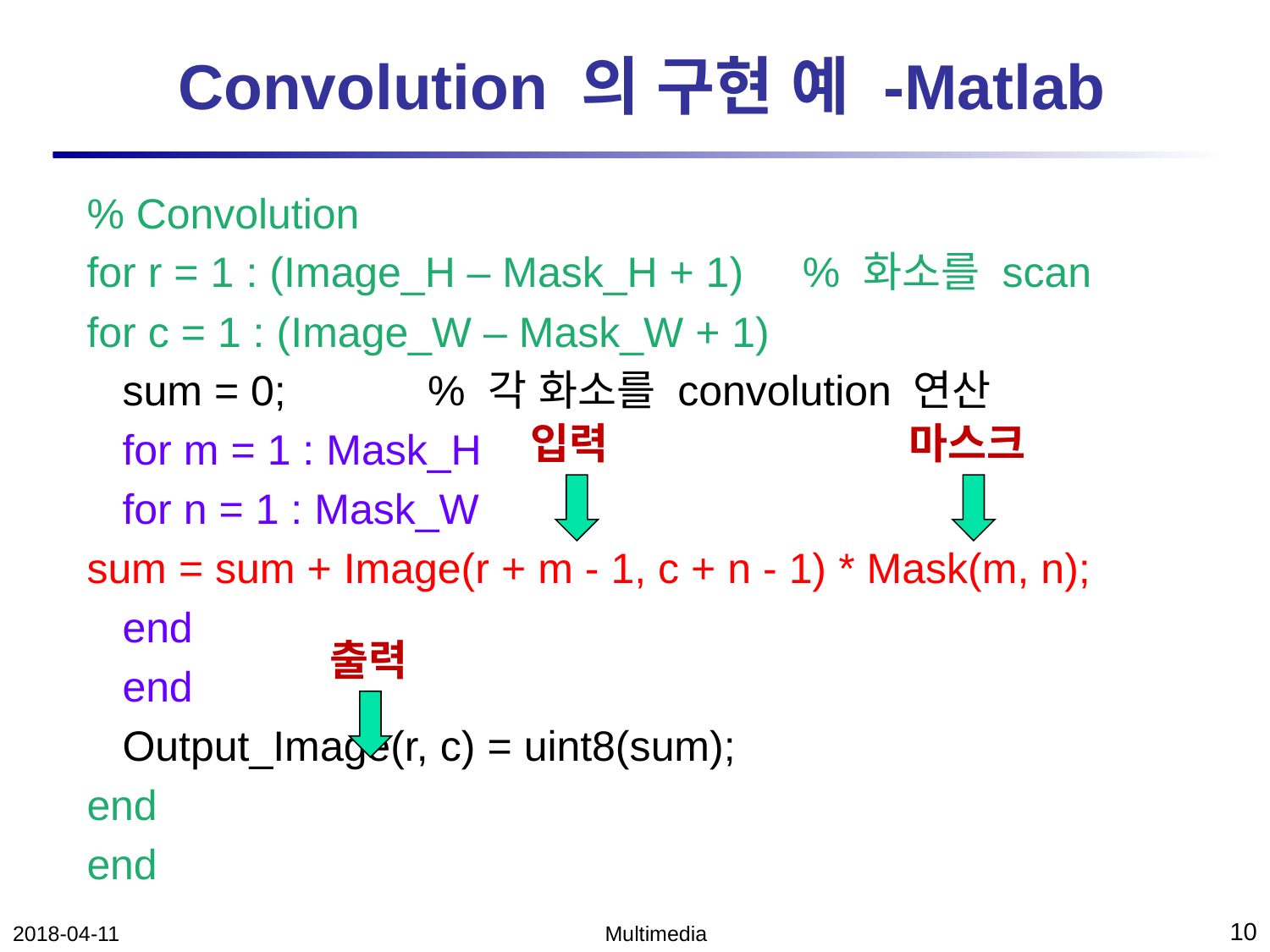

# Convolution 의 구현 예 -Matlab
% Convolution
for r = 1 : (Image_H – Mask_H + 1)     % 화소를 scan
for c = 1 : (Image_W – Mask_W + 1)
   sum = 0;            % 각 화소를 convolution 연산
   for m = 1 : Mask_H
   for n = 1 : Mask_W
sum = sum + Image(r + m - 1, c + n - 1) * Mask(m, n);
   end
   end
   Output_Image(r, c) = uint8(sum);
end
end
입력
마스크

출력

2018-04-11
Multimedia
10